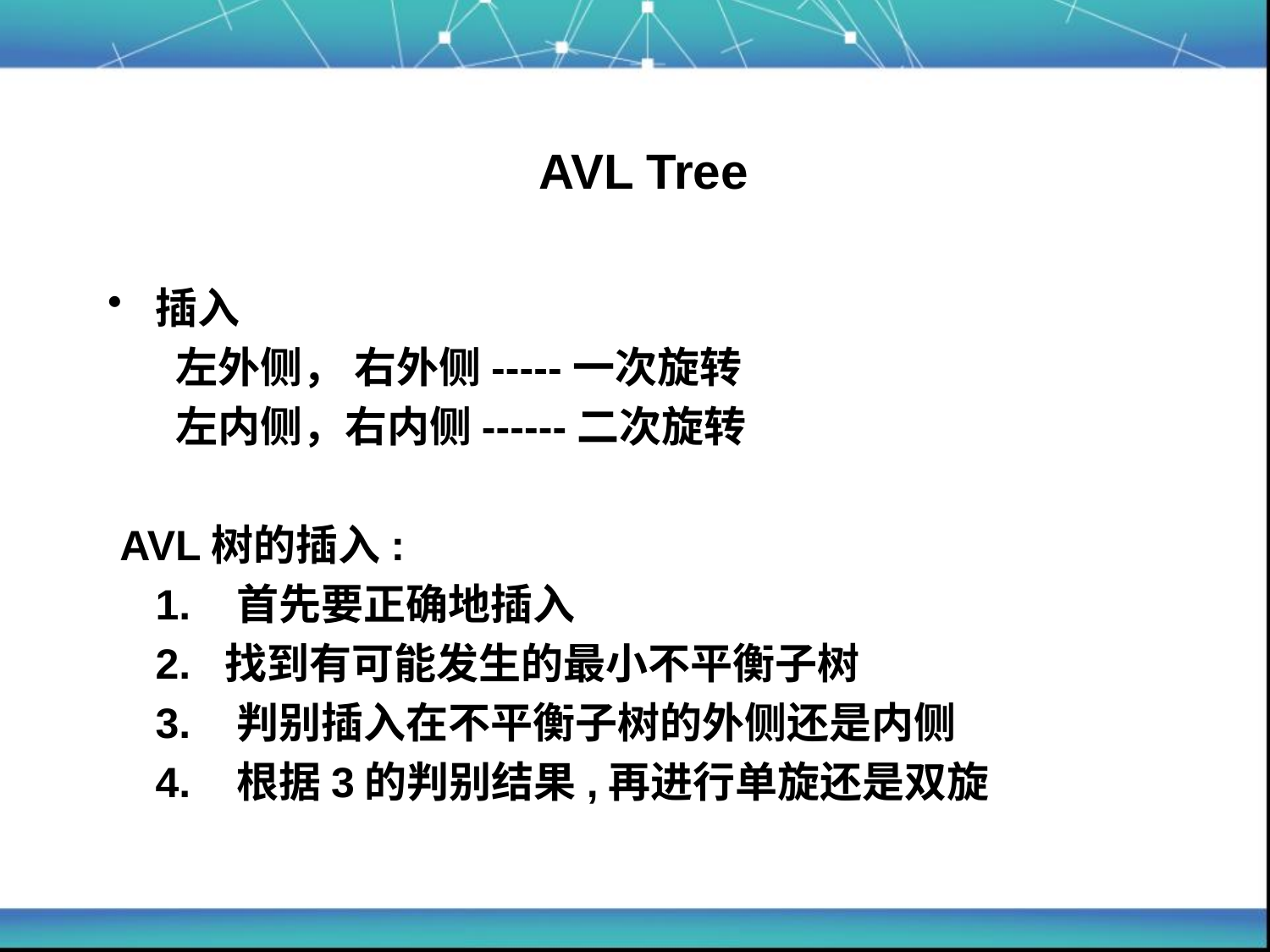

AVL Tree
插入
      左外侧， 右外侧-----一次旋转
      左内侧，右内侧------二次旋转

 AVL树的插入:
    1.   首先要正确地插入
    2.  找到有可能发生的最小不平衡子树
    3.   判别插入在不平衡子树的外侧还是内侧
    4.   根据3的判别结果,再进行单旋还是双旋